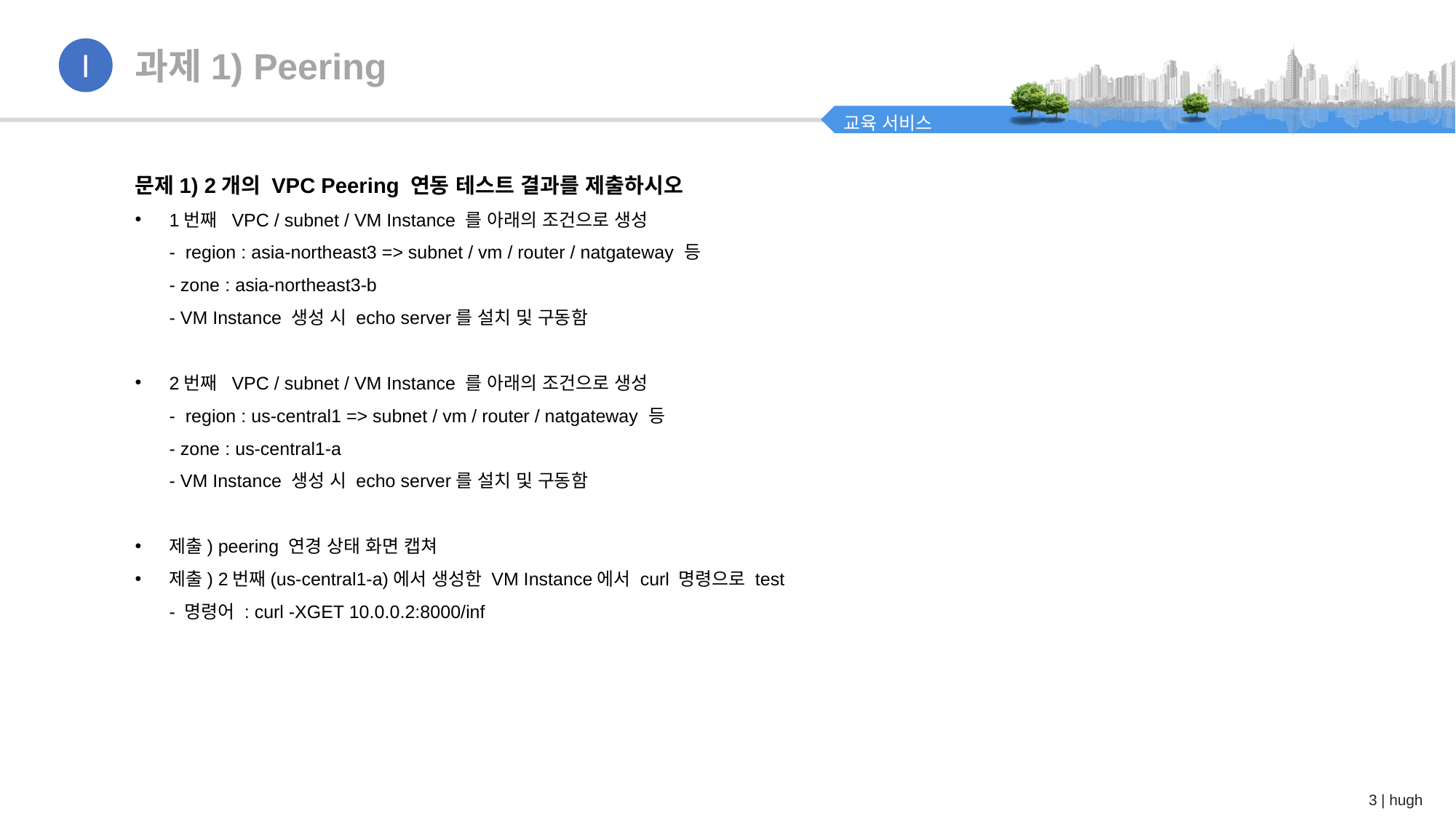

과제1) Peering
Ⅰ
문제1) 2개의 VPC Peering 연동 테스트 결과를 제출하시오
1번째  VPC / subnet / VM Instance 를 아래의 조건으로 생성
-  region : asia-northeast3 => subnet / vm / router / natgateway 등
- zone : asia-northeast3-b
- VM Instance 생성 시 echo server를 설치 및 구동함
2번째  VPC / subnet / VM Instance 를 아래의 조건으로 생성
-  region : us-central1 => subnet / vm / router / natgateway 등
- zone : us-central1-a
- VM Instance 생성 시 echo server를 설치 및 구동함

제출) peering 연경 상태 화면 캡쳐
제출) 2번째(us-central1-a)에서 생성한 VM Instance에서 curl 명령으로 test
- 명령어 : curl -XGET 10.0.0.2:8000/inf